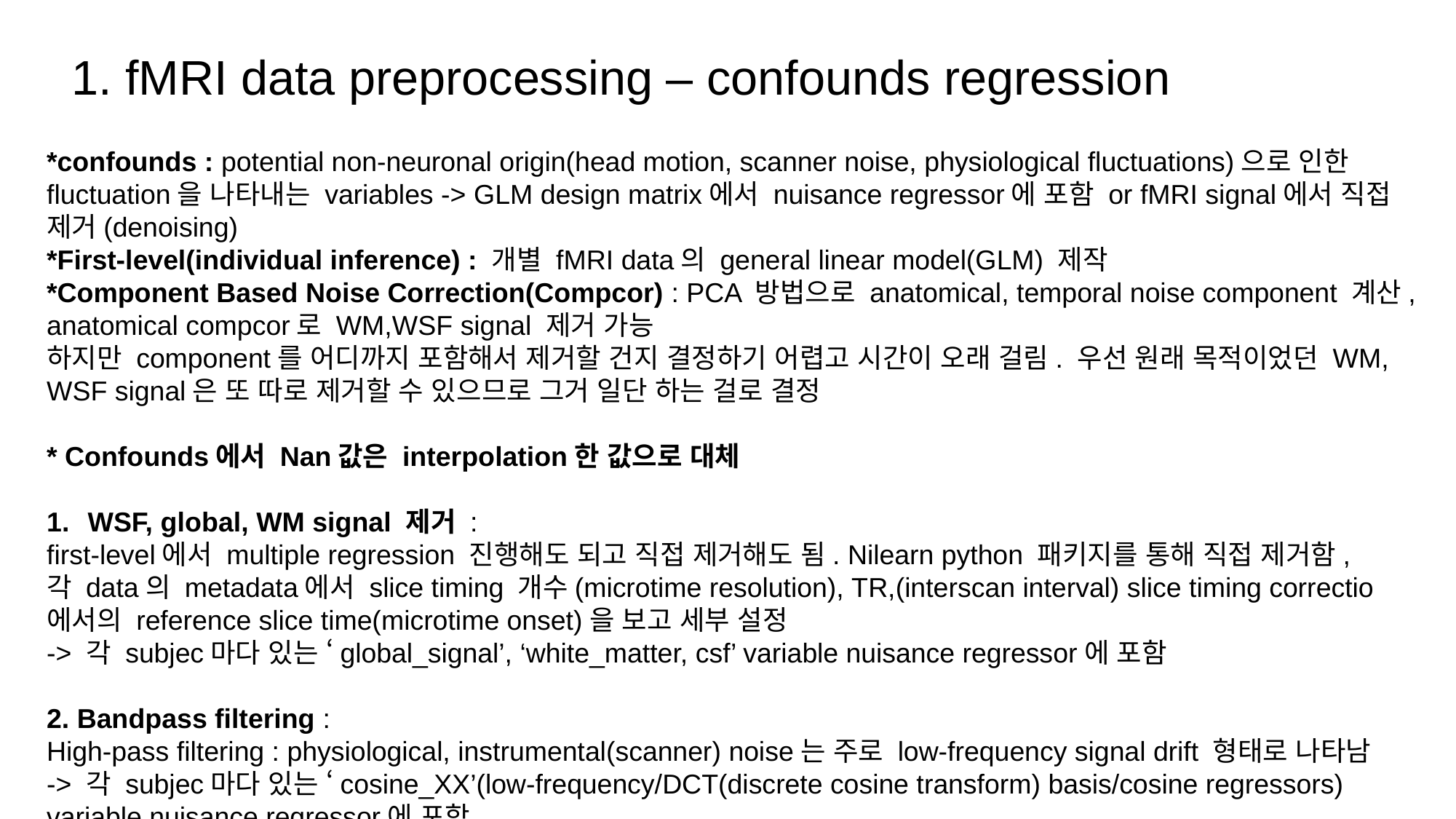

# 1. fMRI data preprocessing – confounds regression
*confounds : potential non-neuronal origin(head motion, scanner noise, physiological fluctuations)으로 인한 fluctuation을 나타내는 variables -> GLM design matrix에서 nuisance regressor에 포함 or fMRI signal에서 직접 제거(denoising)
*First-level(individual inference) : 개별 fMRI data의 general linear model(GLM) 제작
*Component Based Noise Correction(Compcor) : PCA 방법으로 anatomical, temporal noise component 계산, anatomical compcor로 WM,WSF signal 제거 가능
하지만 component를 어디까지 포함해서 제거할 건지 결정하기 어렵고 시간이 오래 걸림. 우선 원래 목적이었던 WM, WSF signal은 또 따로 제거할 수 있으므로 그거 일단 하는 걸로 결정

* Confounds에서 Nan값은 interpolation한 값으로 대체

WSF, global, WM signal 제거 :
first-level에서 multiple regression 진행해도 되고 직접 제거해도 됨. Nilearn python 패키지를 통해 직접 제거함,
각 data의 metadata에서 slice timing 개수(microtime resolution), TR,(interscan interval) slice timing correctio에서의 reference slice time(microtime onset)을 보고 세부 설정
-> 각 subjec마다 있는 ‘global_signal’, ‘white_matter, csf’ variable nuisance regressor에 포함

2. Bandpass filtering :
High-pass filtering : physiological, instrumental(scanner) noise는 주로 low-frequency signal drift 형태로 나타남
-> 각 subjec마다 있는 ‘cosine_XX’(low-frequency/DCT(discrete cosine transform) basis/cosine regressors) variable nuisance regressor에 포함
3. ICA-AROMA : 추가적인 head motion artifact correction